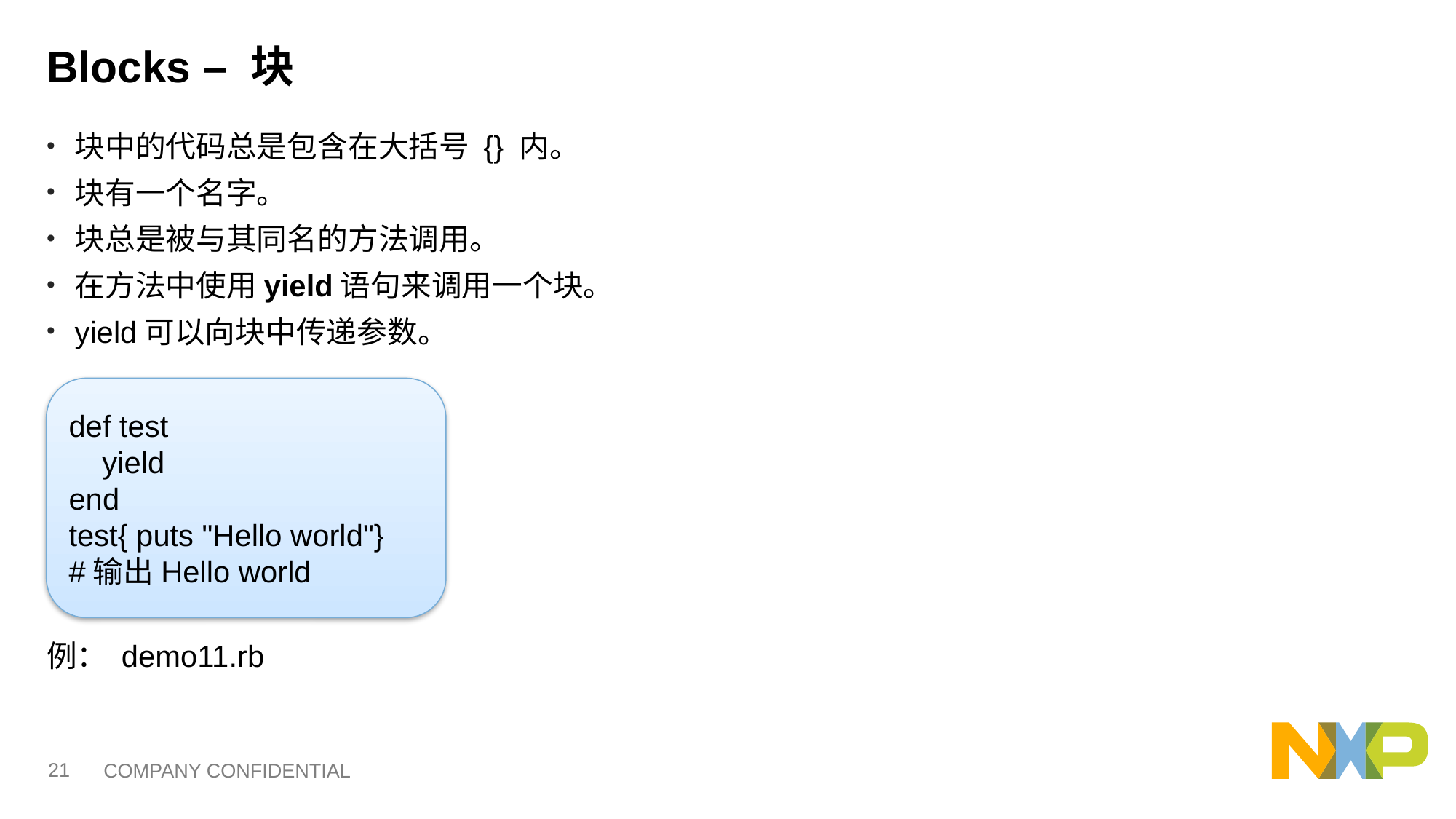

# Blocks – 块
块中的代码总是包含在大括号 {} 内。
块有一个名字。
块总是被与其同名的方法调用。
在方法中使用yield语句来调用一个块。
yield可以向块中传递参数。

例： demo11.rb

def test
    yield
end
test{ puts "Hello world"}
#输出Hello world